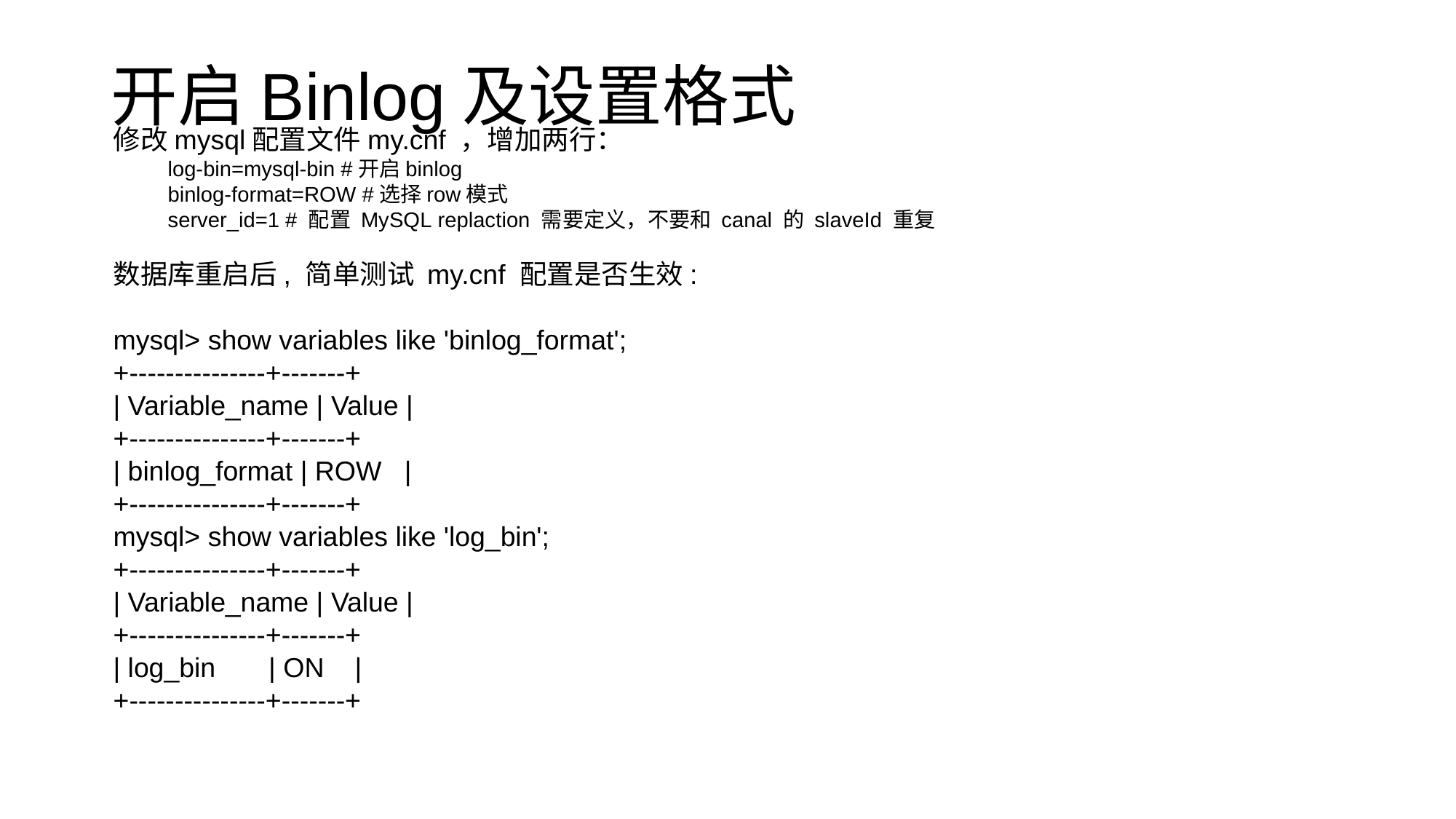

# 开启Binlog及设置格式
修改mysql配置文件my.cnf ，增加两行：
log-bin=mysql-bin #开启binlog
binlog-format=ROW #选择row模式
server_id=1 # 配置 MySQL replaction 需要定义，不要和 canal 的 slaveId 重复

数据库重启后, 简单测试 my.cnf 配置是否生效:

mysql> show variables like 'binlog_format';
+---------------+-------+
| Variable_name | Value |
+---------------+-------+
| binlog_format | ROW   |
+---------------+-------+
mysql> show variables like 'log_bin';
+---------------+-------+
| Variable_name | Value |
+---------------+-------+
| log_bin       | ON    |
+---------------+-------+